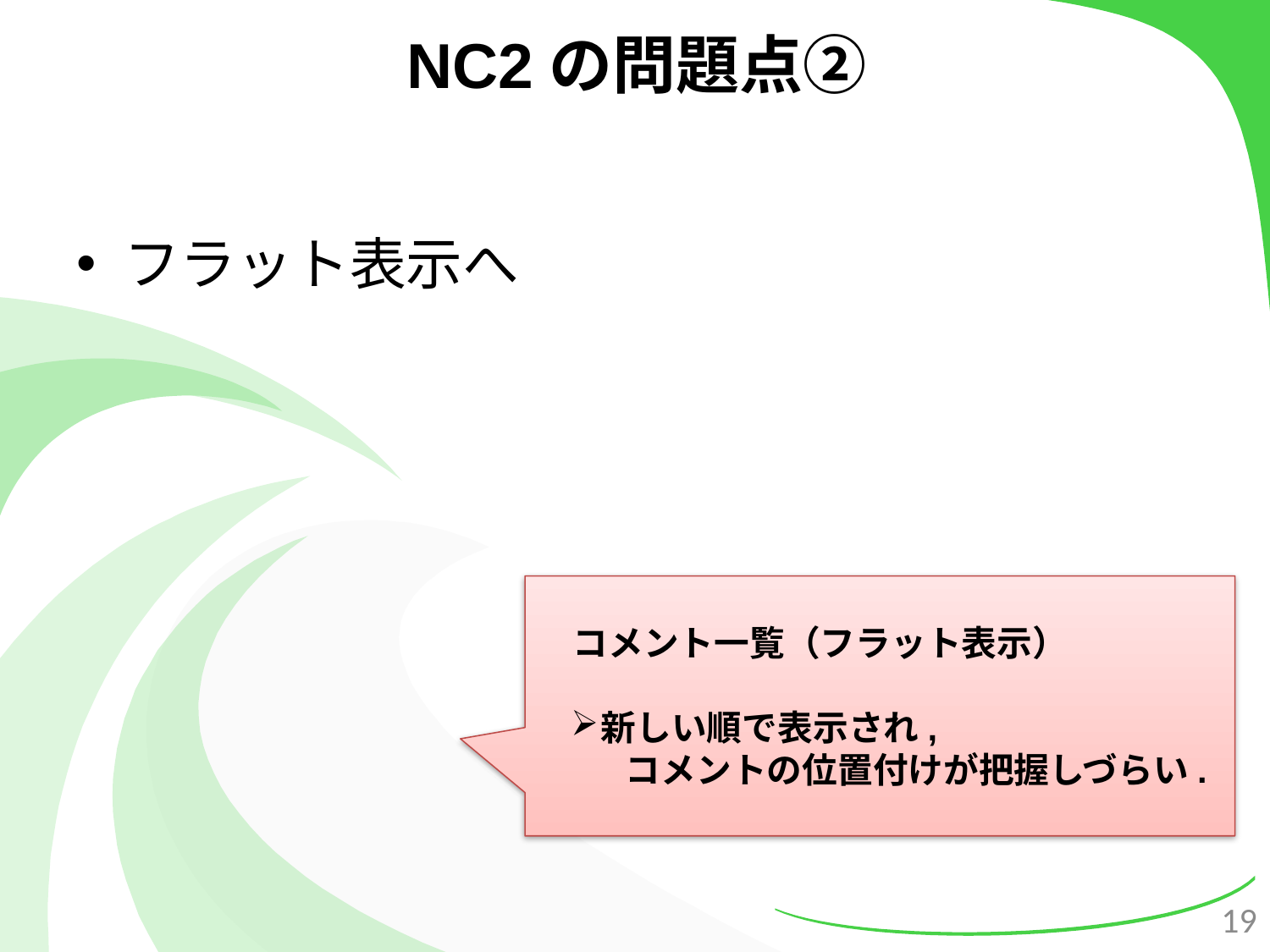

# NC2の問題点②
フラット表示へ
　コメント一覧（フラット表示）

新しい順で表示され,
  コメントの位置付けが把握しづらい.
19